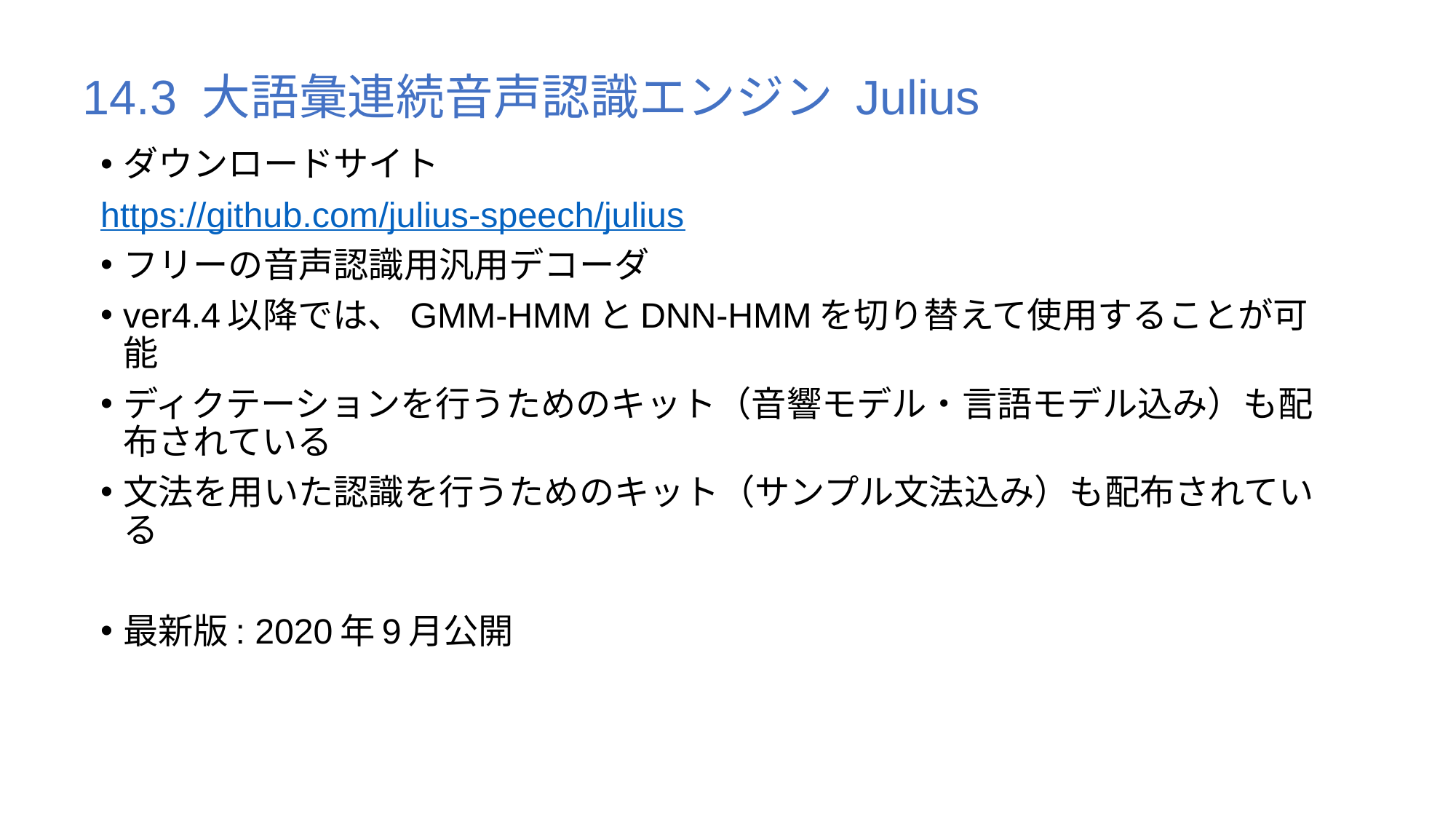

# 14.3 大語彙連続音声認識エンジン Julius
ダウンロードサイト
https://github.com/julius-speech/julius
フリーの音声認識用汎用デコーダ
ver4.4以降では、GMM-HMMとDNN-HMMを切り替えて使用することが可能
ディクテーションを行うためのキット（音響モデル・言語モデル込み）も配布されている
文法を用いた認識を行うためのキット（サンプル文法込み）も配布されている

最新版: 2020年9月公開